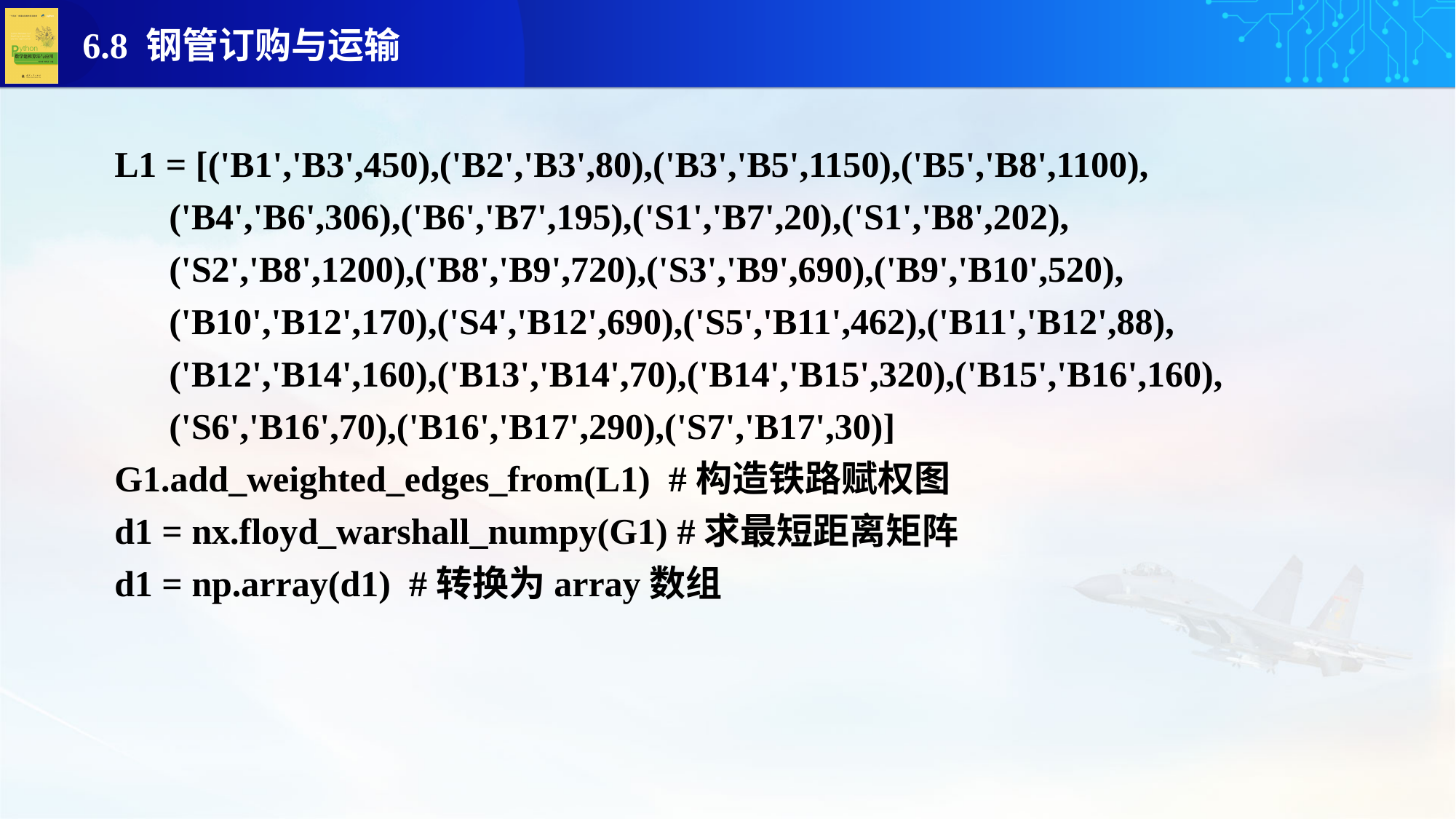

L1 = [('B1','B3',450),('B2','B3',80),('B3','B5',1150),('B5','B8',1100),
      ('B4','B6',306),('B6','B7',195),('S1','B7',20),('S1','B8',202),
      ('S2','B8',1200),('B8','B9',720),('S3','B9',690),('B9','B10',520),
      ('B10','B12',170),('S4','B12',690),('S5','B11',462),('B11','B12',88),
      ('B12','B14',160),('B13','B14',70),('B14','B15',320),('B15','B16',160),
      ('S6','B16',70),('B16','B17',290),('S7','B17',30)]
G1.add_weighted_edges_from(L1)  #构造铁路赋权图
d1 = nx.floyd_warshall_numpy(G1) #求最短距离矩阵
d1 = np.array(d1)  #转换为array数组